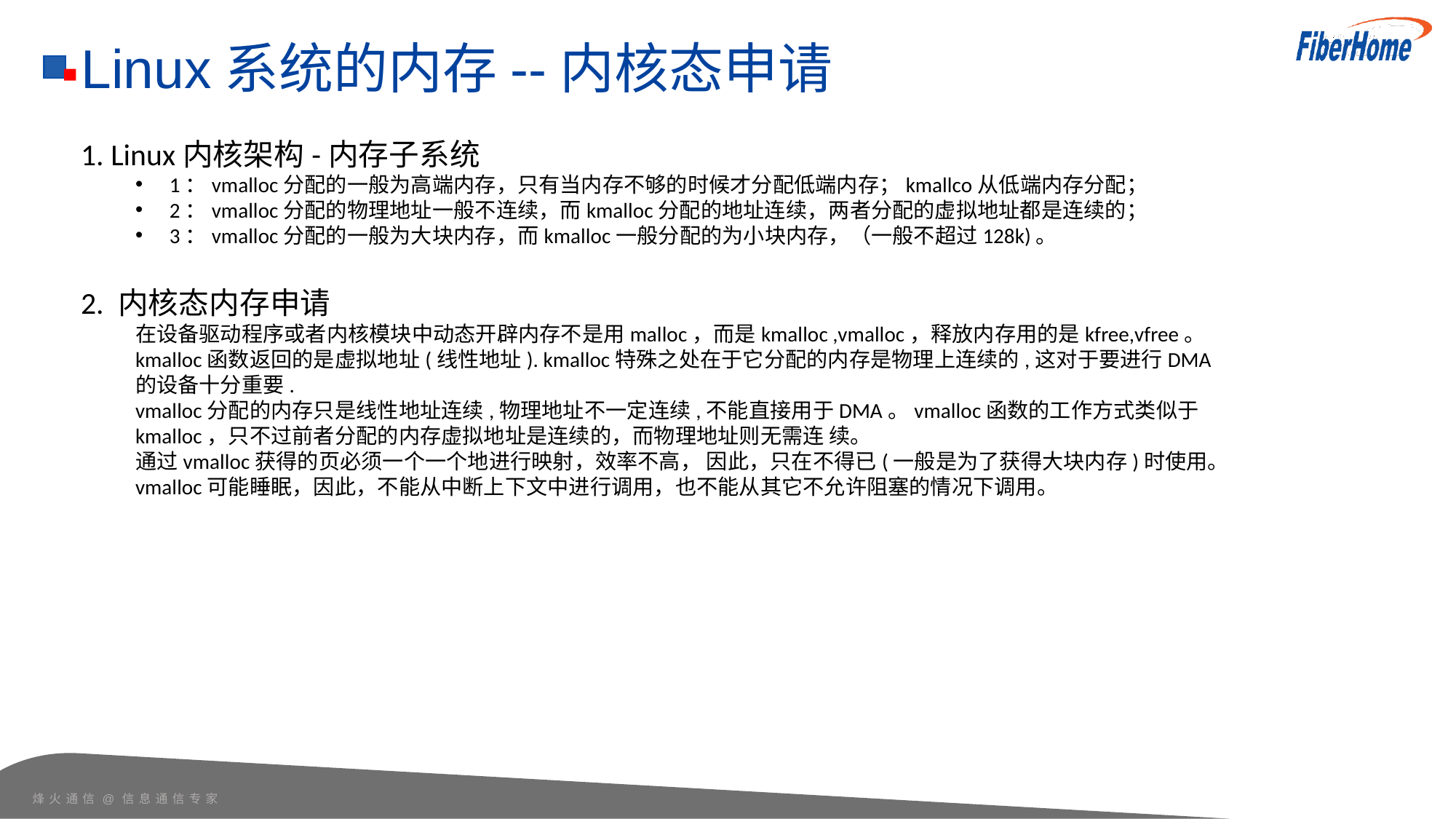

Linux系统的内存--内核态申请
1. Linux内核架构-内存子系统
1：vmalloc分配的一般为高端内存，只有当内存不够的时候才分配低端内存；kmallco从低端内存分配；
2：vmalloc分配的物理地址一般不连续，而kmalloc分配的地址连续，两者分配的虚拟地址都是连续的；
3：vmalloc分配的一般为大块内存，而kmalloc一般分配的为小块内存，（一般不超过128k)。

2. 内核态内存申请
在设备驱动程序或者内核模块中动态开辟内存不是用malloc，而是kmalloc ,vmalloc，释放内存用的是kfree,vfree。
kmalloc函数返回的是虚拟地址(线性地址). kmalloc特殊之处在于它分配的内存是物理上连续的,这对于要进行DMA的设备十分重要.
vmalloc分配的内存只是线性地址连续,物理地址不一定连续,不能直接用于DMA。vmalloc函数的工作方式类似于kmalloc，只不过前者分配的内存虚拟地址是连续的，而物理地址则无需连 续。
通过vmalloc获得的页必须一个一个地进行映射，效率不高， 因此，只在不得已(一般是为了获得大块内存)时使用。vmalloc可能睡眠，因此，不能从中断上下文中进行调用，也不能从其它不允许阻塞的情况下调用。